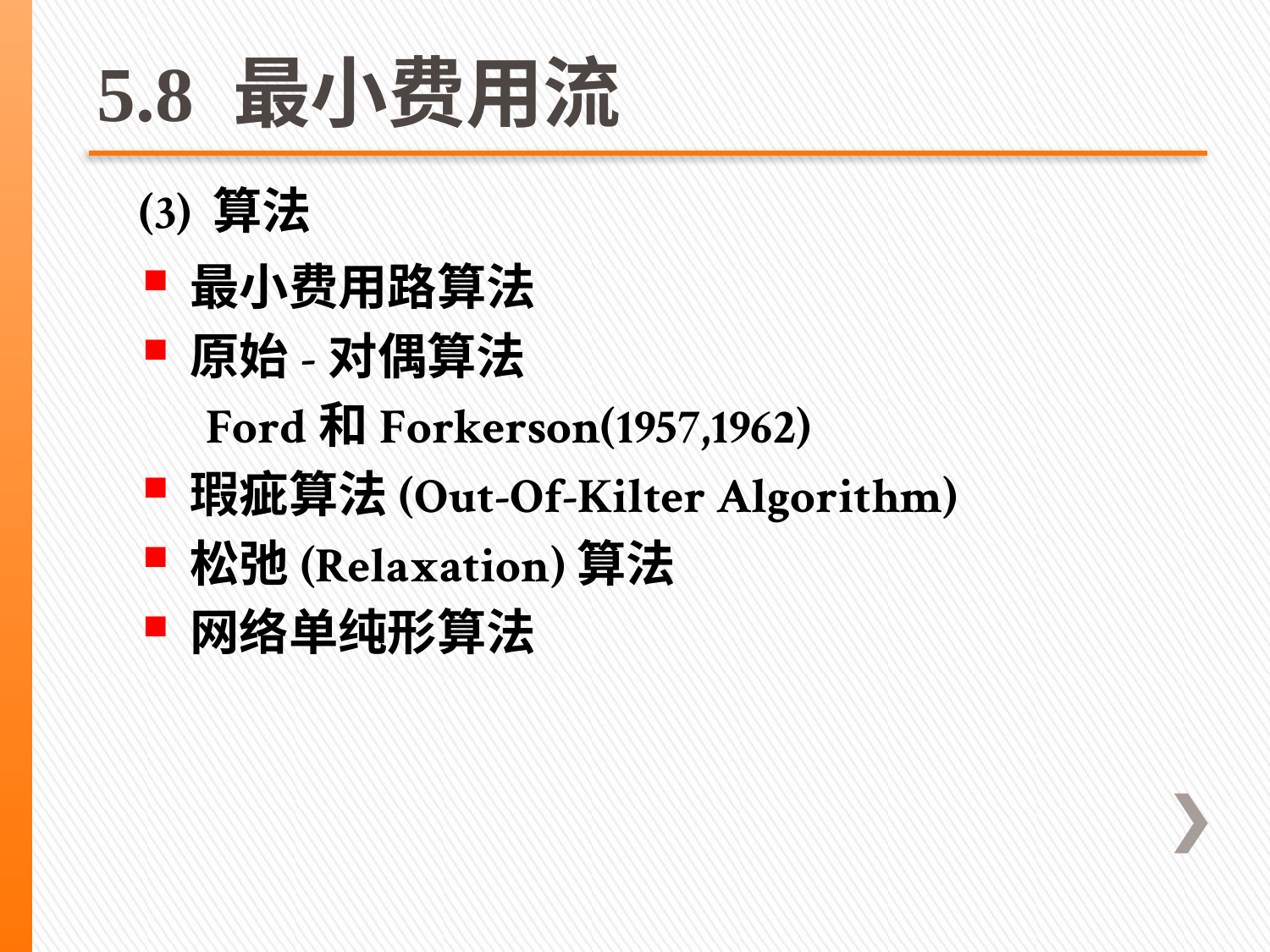

# 5.8 最小费用流
(3) 算法
最小费用路算法
原始-对偶算法
Ford和Forkerson(1957,1962)
瑕疵算法(Out-Of-Kilter Algorithm)
松弛(Relaxation)算法
网络单纯形算法